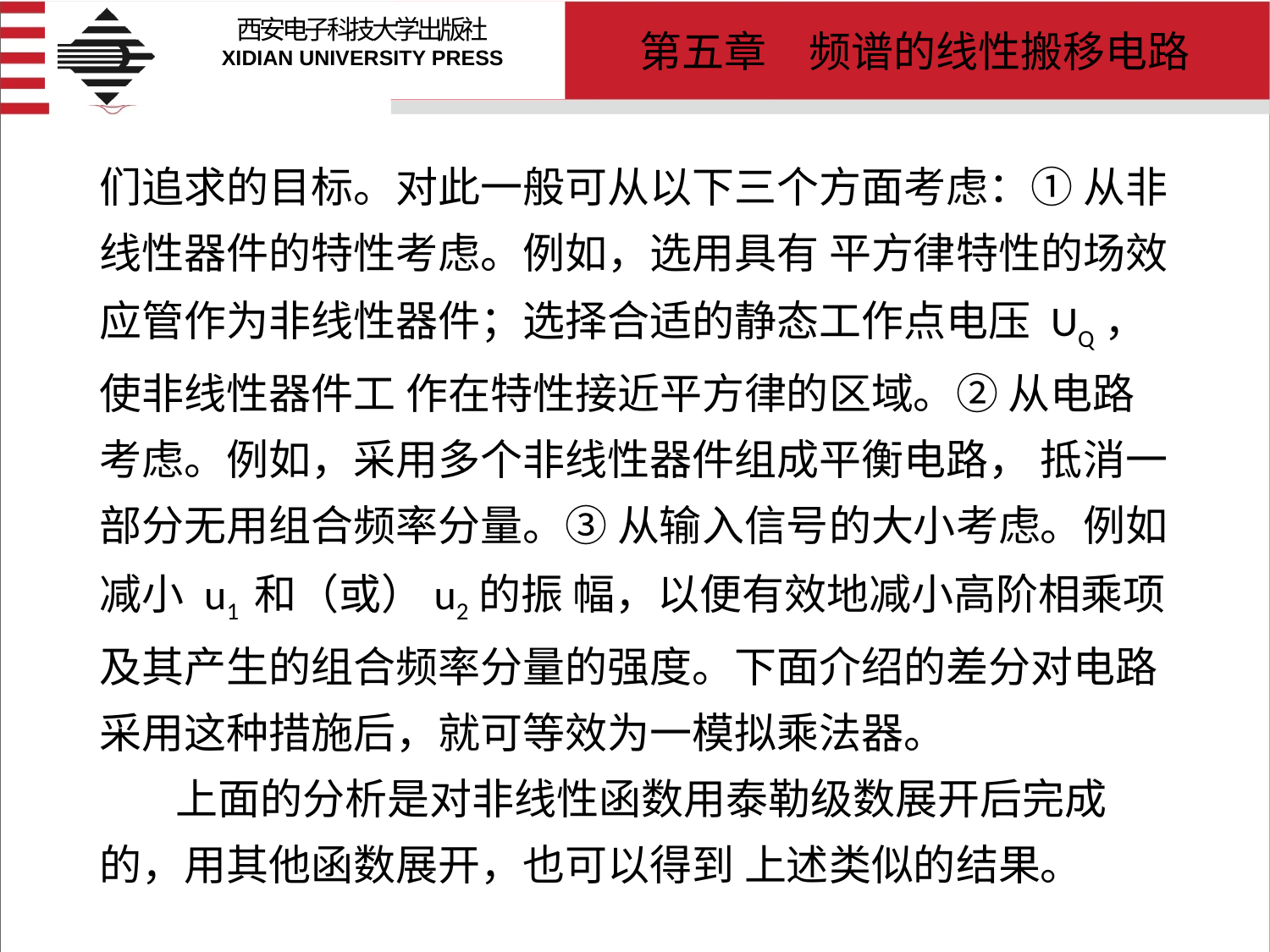

# 们追求的目标。对此一般可从以下三个方面考虑：① 从非线性器件的特性考虑。例如，选用具有 平方律特性的场效应管作为非线性器件；选择合适的静态工作点电压 UQ，使非线性器件工 作在特性接近平方律的区域。② 从电路考虑。例如，采用多个非线性器件组成平衡电路， 抵消一部分无用组合频率分量。③ 从输入信号的大小考虑。例如减小 u1 和（或）u2的振 幅，以便有效地减小高阶相乘项及其产生的组合频率分量的强度。下面介绍的差分对电路 采用这种措施后，就可等效为一模拟乘法器。 上面的分析是对非线性函数用泰勒级数展开后完成的，用其他函数展开，也可以得到 上述类似的结果。